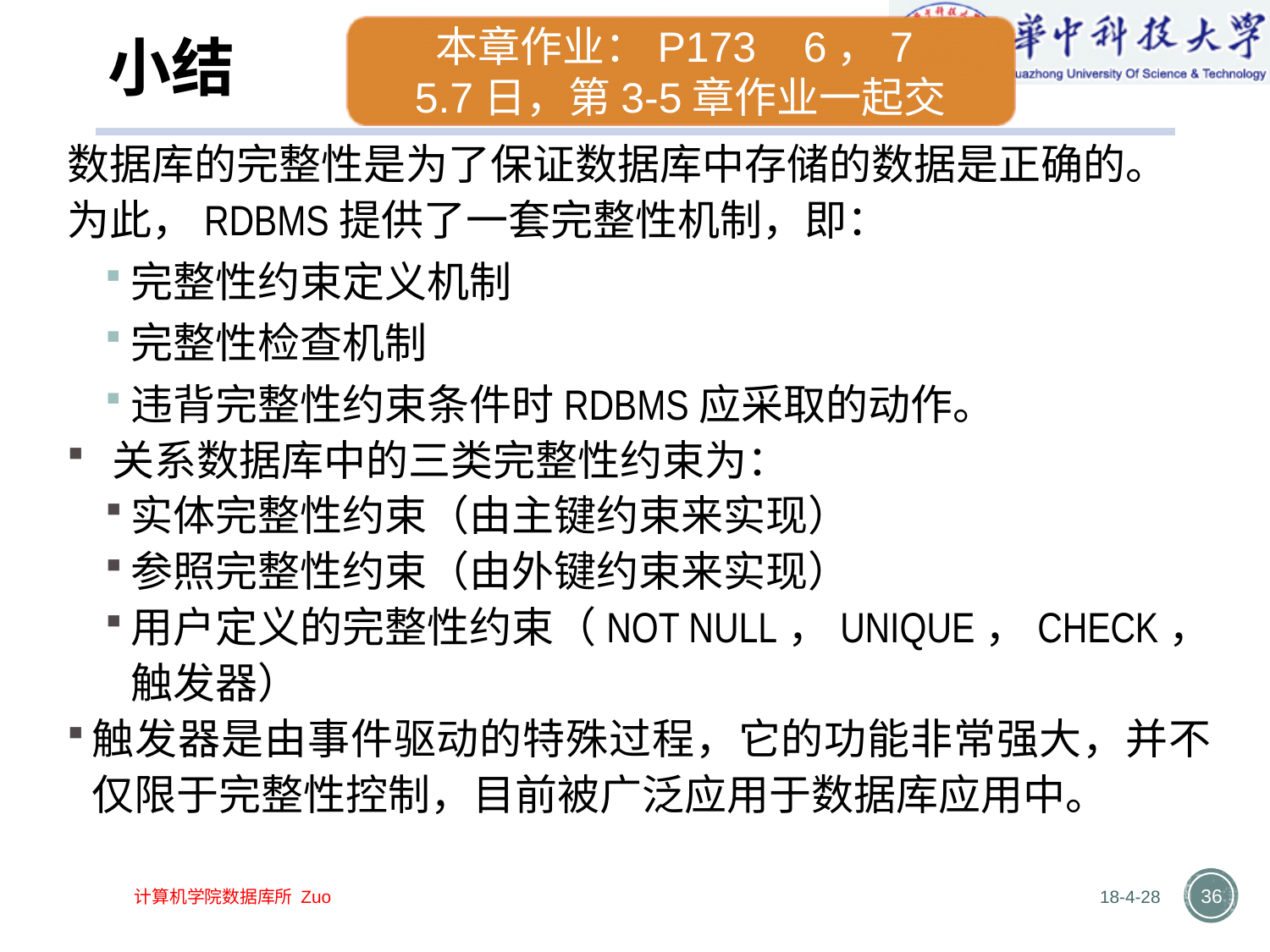

# 小结
本章作业：P173    6，7
5.7日，第3-5章作业一起交
数据库的完整性是为了保证数据库中存储的数据是正确的。
为此，RDBMS提供了一套完整性机制，即：
完整性约束定义机制
完整性检查机制
违背完整性约束条件时RDBMS应采取的动作。
 关系数据库中的三类完整性约束为：
实体完整性约束（由主键约束来实现）
参照完整性约束（由外键约束来实现）
用户定义的完整性约束（NOT NULL，UNIQUE，CHECK，触发器）
触发器是由事件驱动的特殊过程，它的功能非常强大，并不仅限于完整性控制，目前被广泛应用于数据库应用中。

18-4-28
36